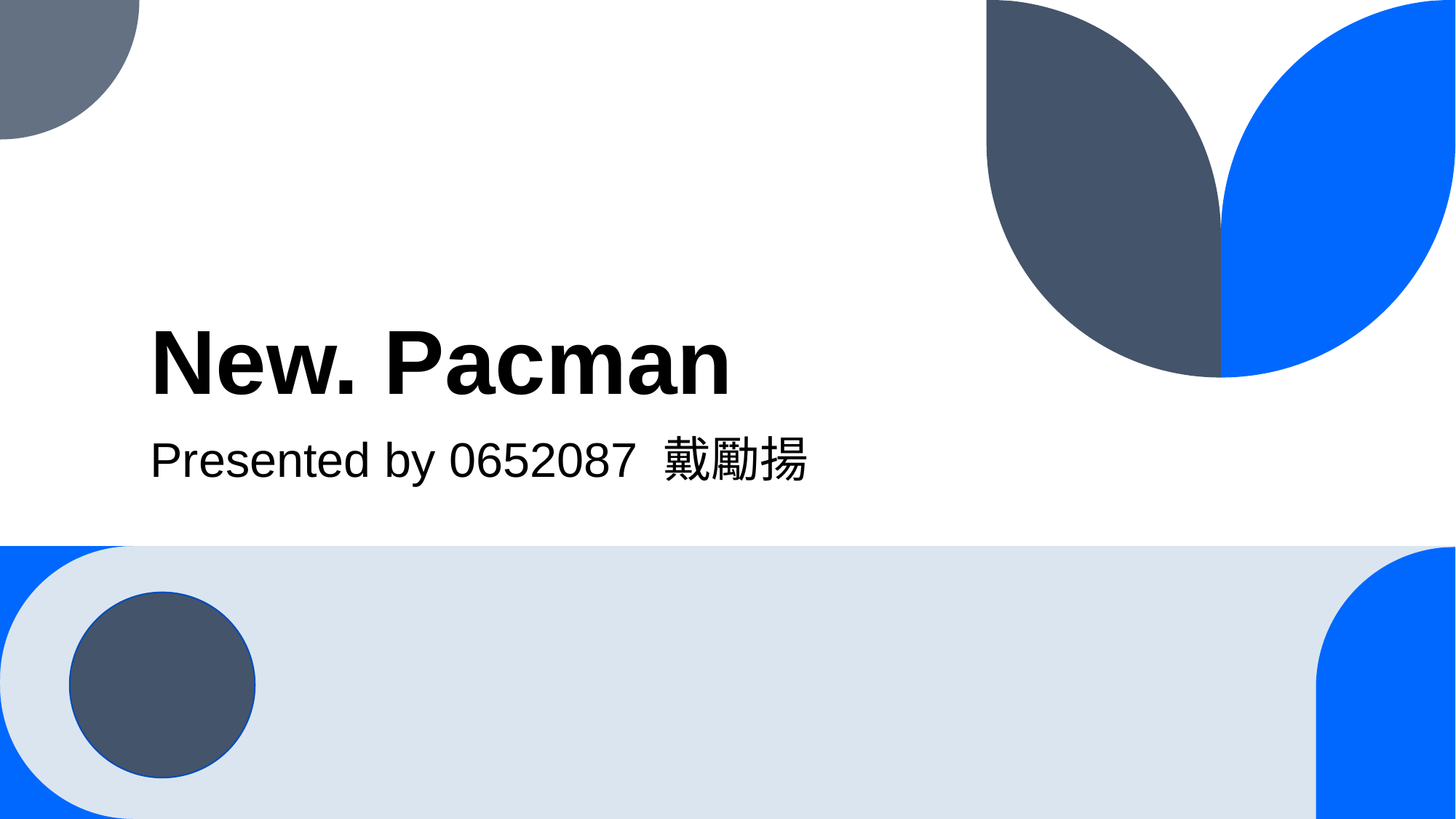

# New. Pacman
Presented by 0652087 戴勵揚